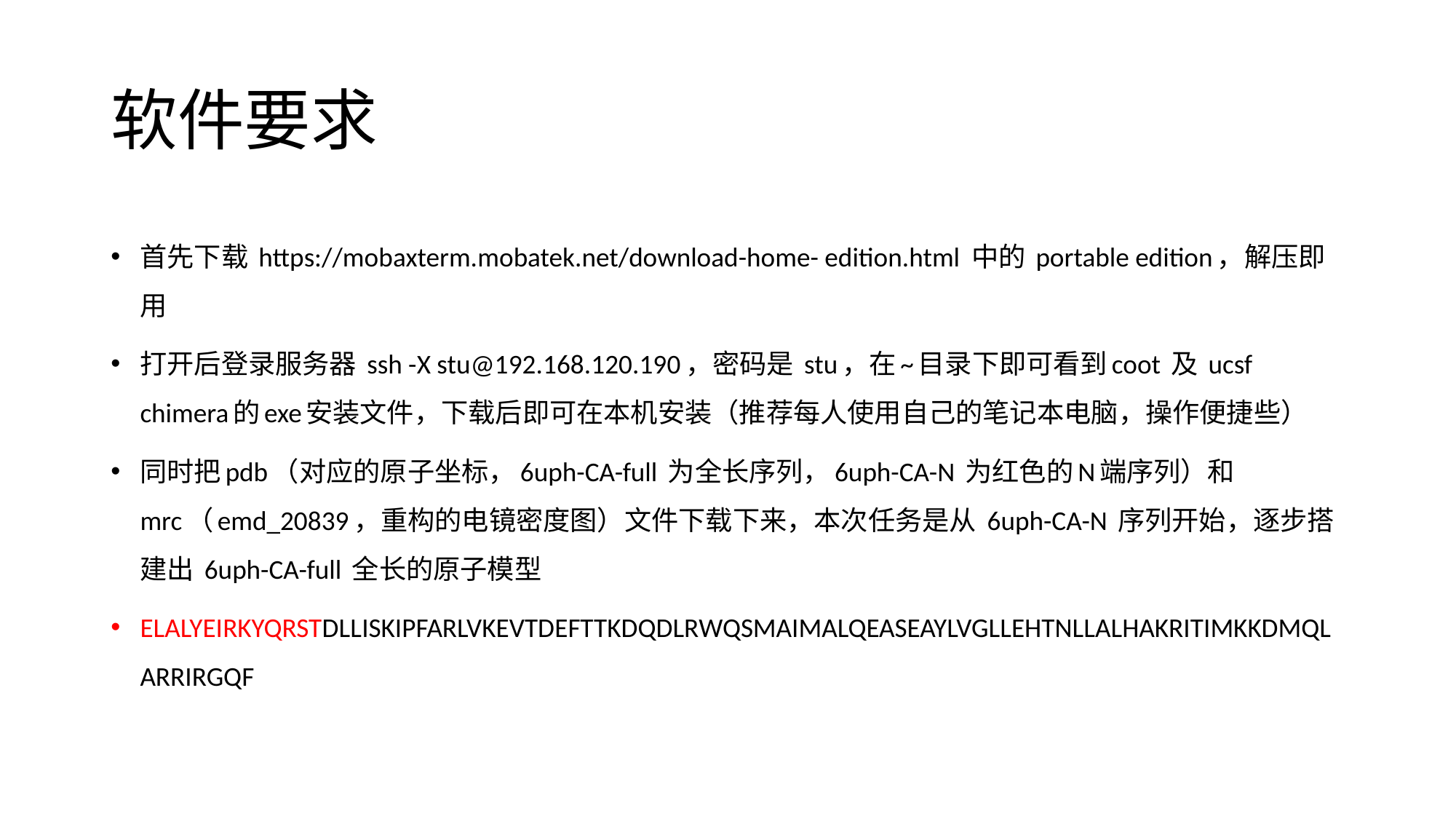

# 软件要求
首先下载 https://mobaxterm.mobatek.net/download-home- edition.html 中的 portable edition，解压即用
打开后登录服务器 ssh -X stu@192.168.120.190，密码是 stu，在~目录下即可看到coot 及 ucsf chimera的exe安装文件，下载后即可在本机安装（推荐每人使用自己的笔记本电脑，操作便捷些）
同时把pdb（对应的原子坐标，6uph-CA-full 为全长序列，6uph-CA-N 为红色的N端序列）和 mrc（emd_20839，重构的电镜密度图）文件下载下来，本次任务是从 6uph-CA-N 序列开始，逐步搭建出 6uph-CA-full 全长的原子模型
ELALYEIRKYQRSTDLLISKIPFARLVKEVTDEFTTKDQDLRWQSMAIMALQEASEAYLVGLLEHTNLLALHAKRITIMKKDMQLARRIRGQF